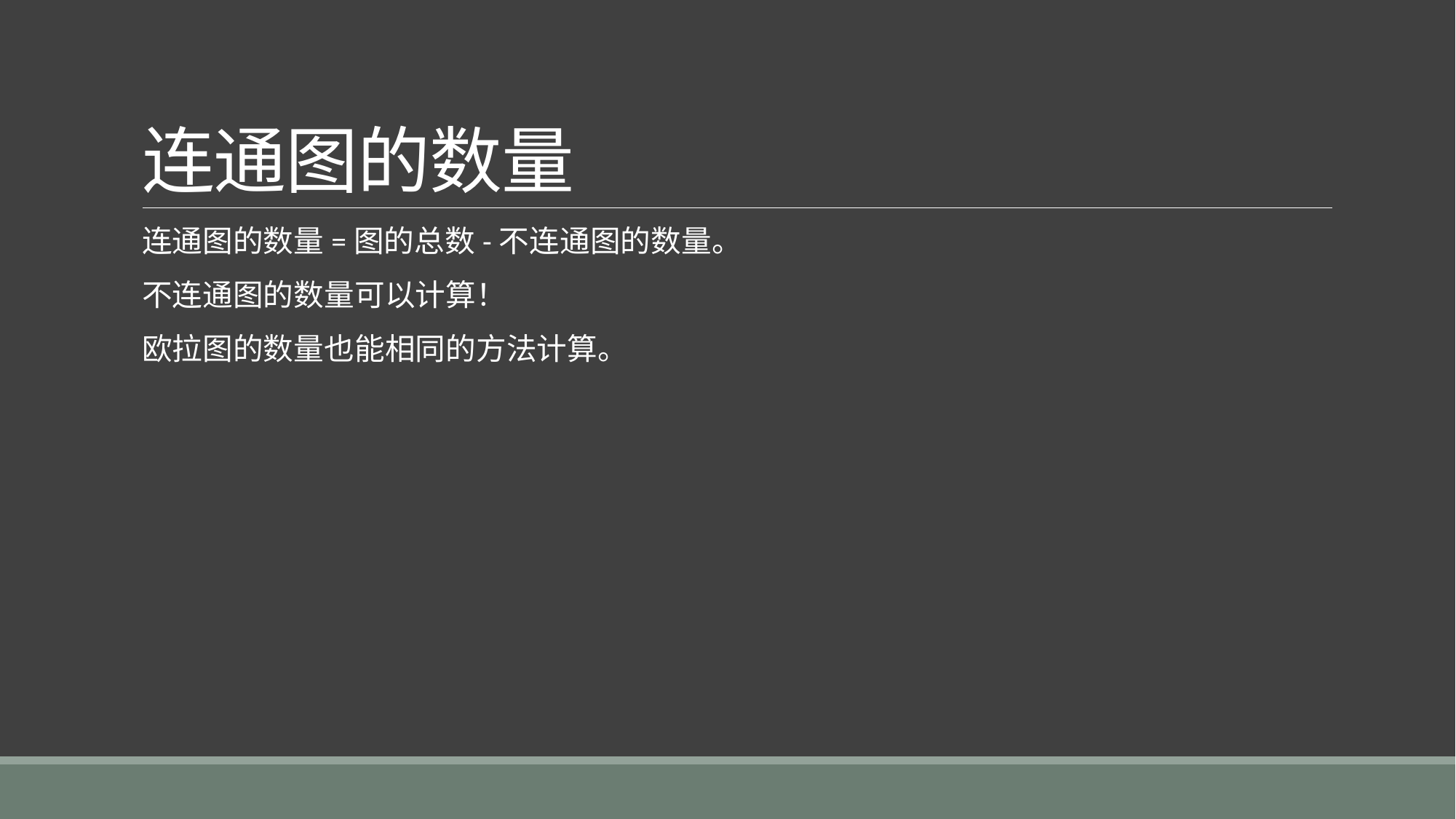

# 连通图的数量
连通图的数量=图的总数-不连通图的数量。
不连通图的数量可以计算！
欧拉图的数量也能相同的方法计算。